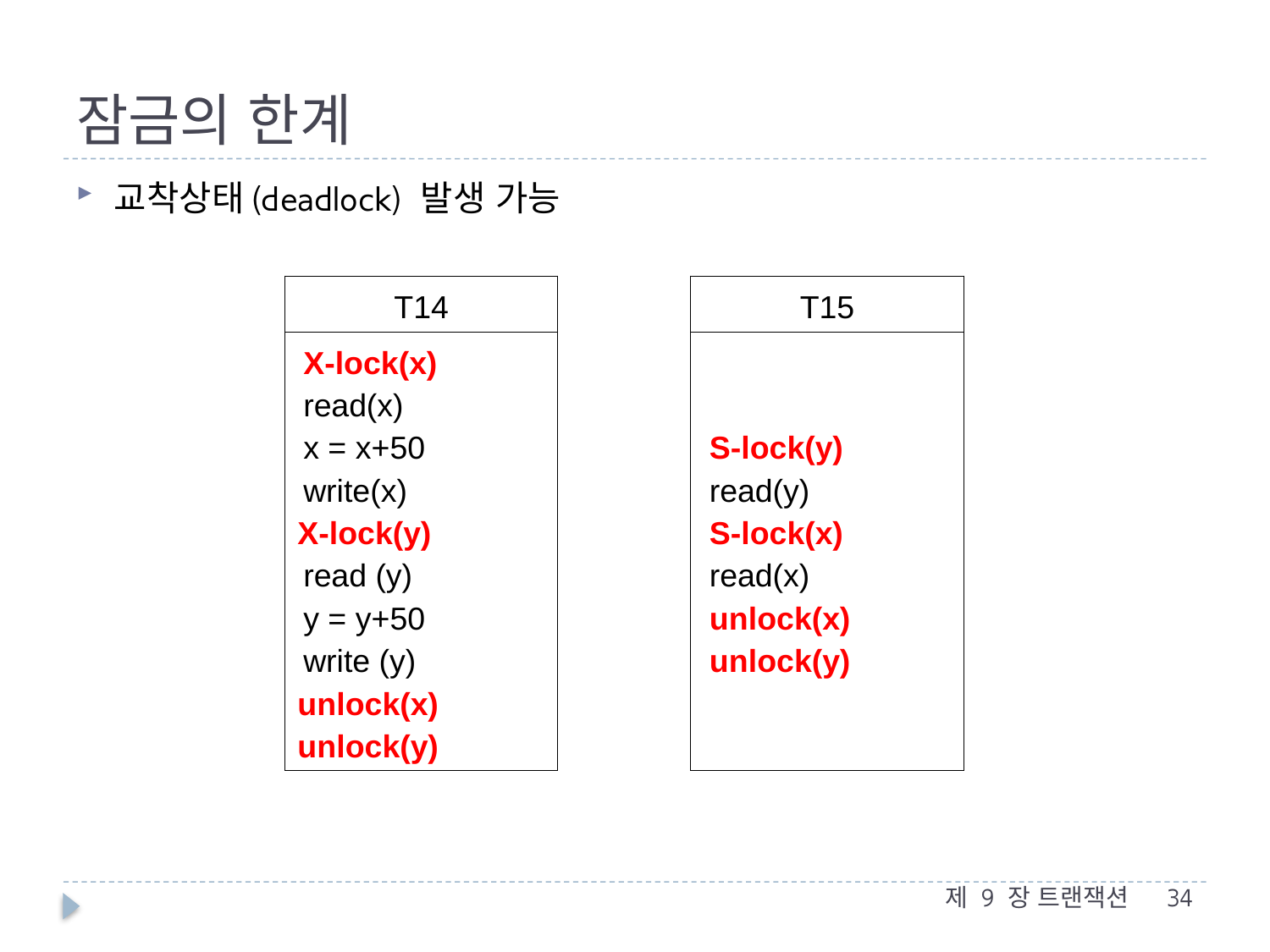

# 잠금의 한계
교착상태(deadlock) 발생 가능

| T14 |  | T15 |
| --- | --- | --- |
| X-lock(x) read(x) x = x+50 write(x) X-lock(y) read (y) y = y+50 write (y) unlock(x) unlock(y) |  | S-lock(y) read(y) S-lock(x) read(x) unlock(x) unlock(y) |
제 9 장 트랜잭션
34